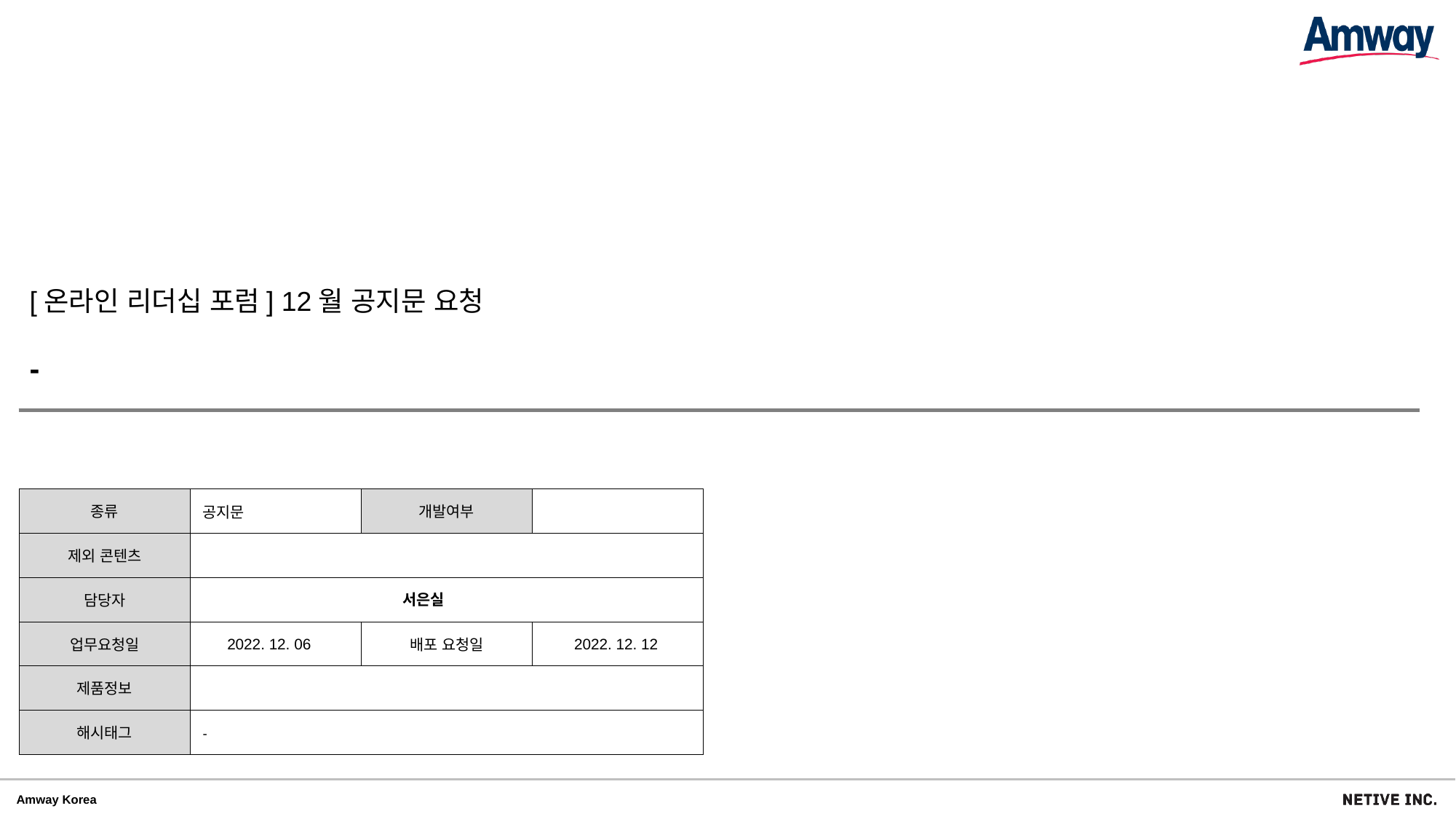

[온라인 리더십 포럼] 12월 공지문 요청
-
공지문
서은실
2022. 12. 12
2022. 12. 06
-